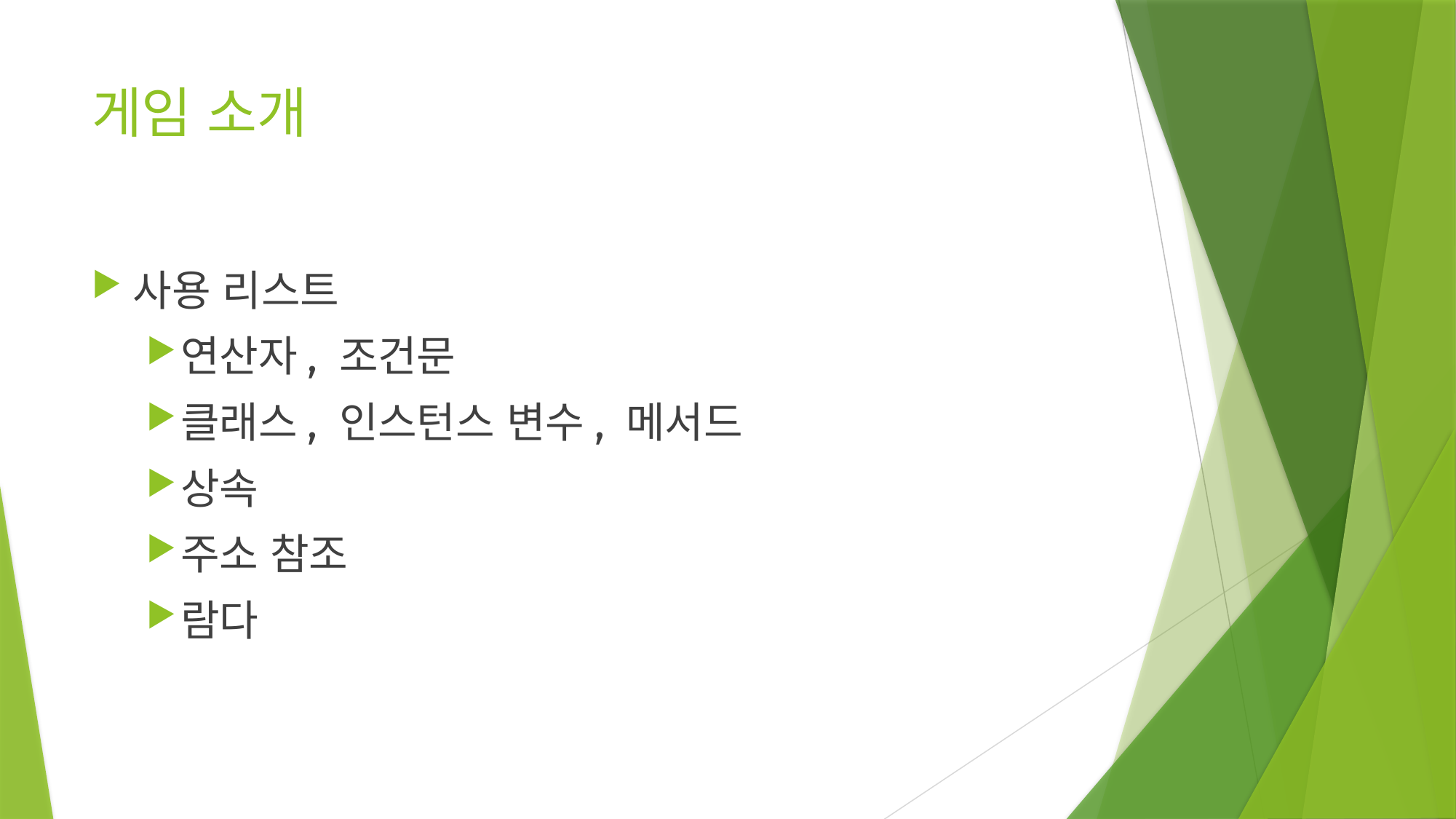

# 게임 소개
사용 리스트
연산자, 조건문
클래스, 인스턴스 변수, 메서드
상속
주소 참조
람다